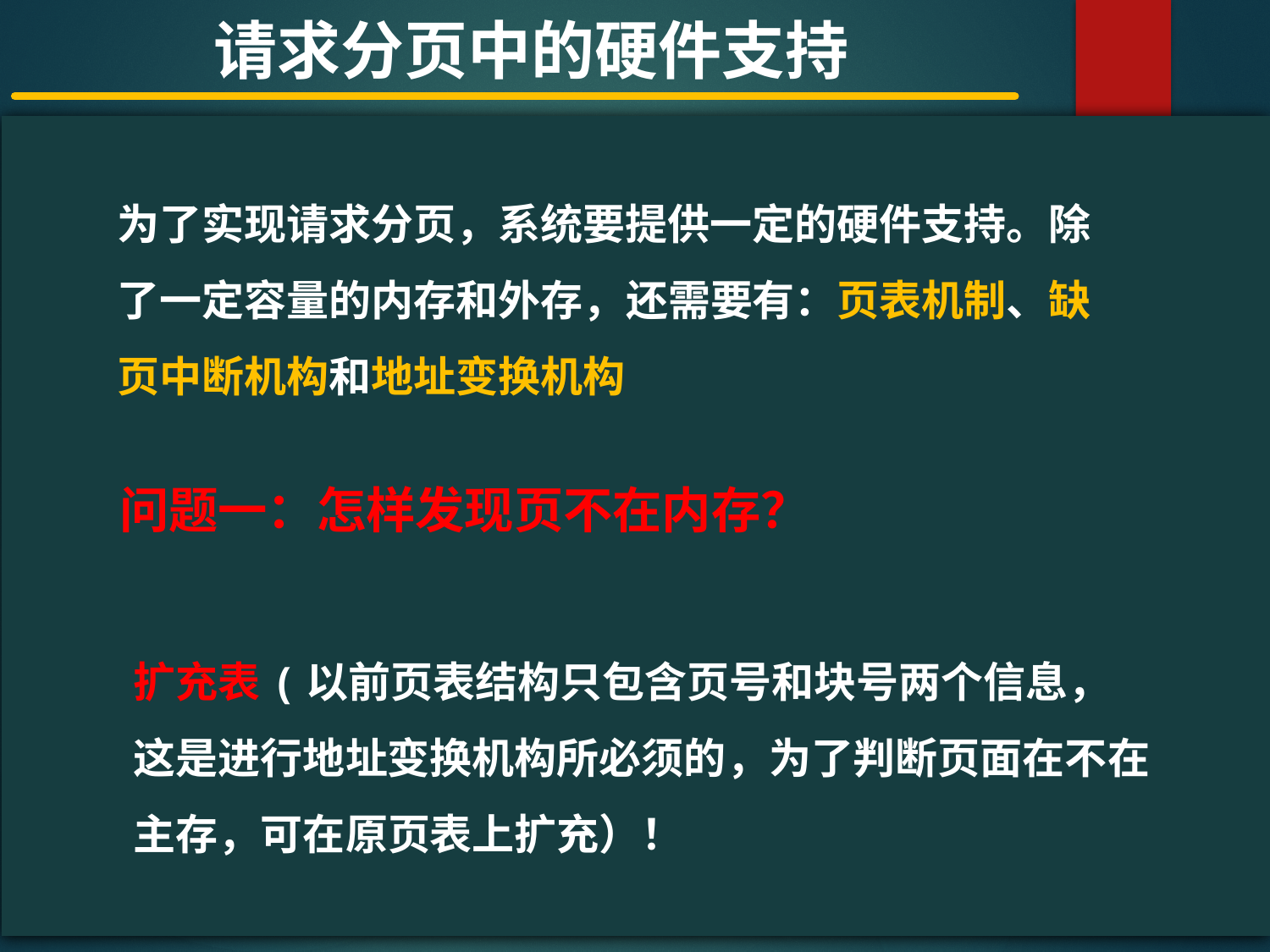

请求分页中的硬件支持
#
为了实现请求分页，系统要提供一定的硬件支持。除了一定容量的内存和外存，还需要有：页表机制、缺页中断机构和地址变换机构
问题一：怎样发现页不在内存？
扩充表(以前页表结构只包含页号和块号两个信息，这是进行地址变换机构所必须的，为了判断页面在不在主存，可在原页表上扩充）！